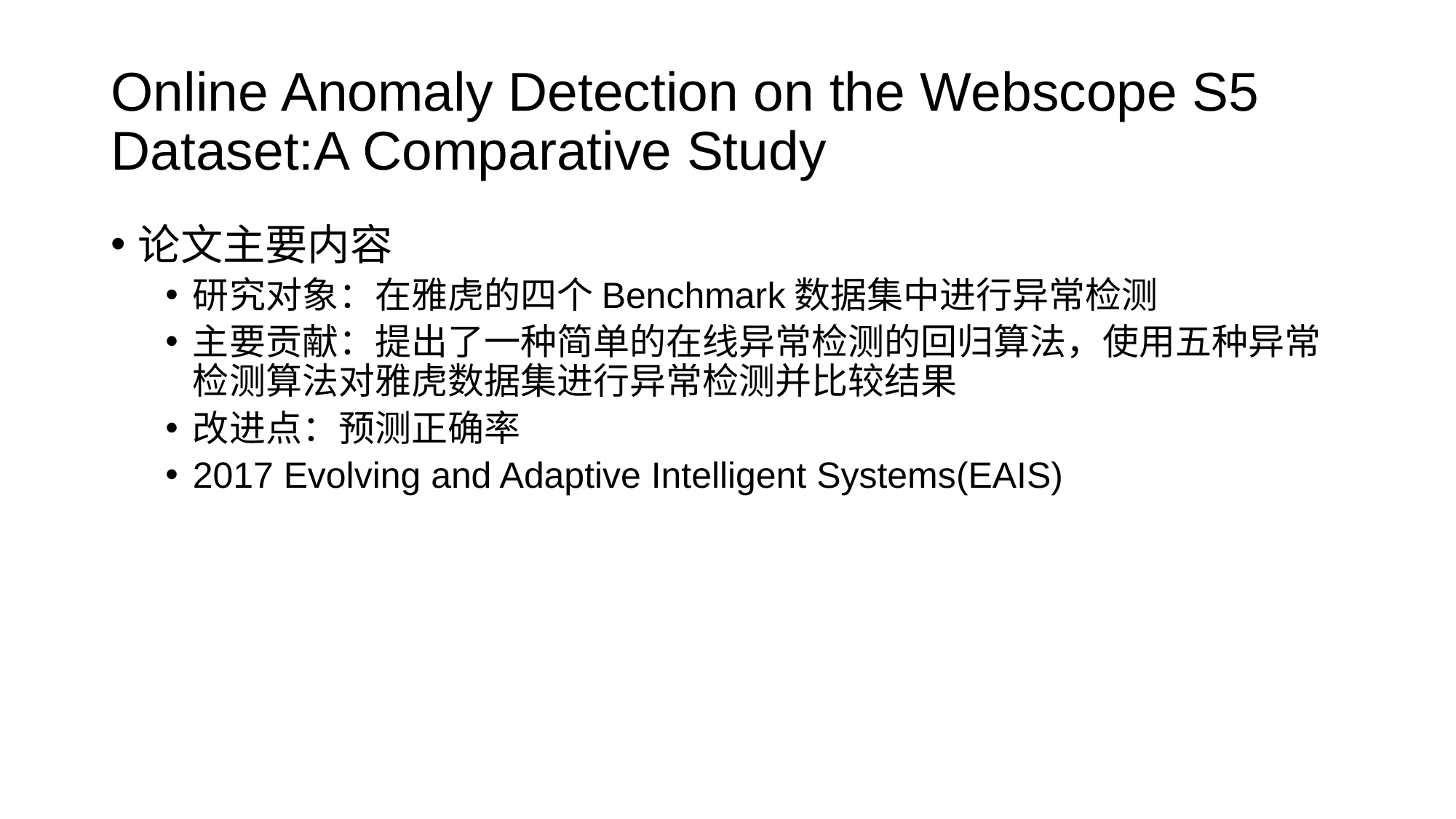

# Online Anomaly Detection on the Webscope S5 Dataset:A Comparative Study
论文主要内容
研究对象：在雅虎的四个Benchmark数据集中进行异常检测
主要贡献：提出了一种简单的在线异常检测的回归算法，使用五种异常检测算法对雅虎数据集进行异常检测并比较结果
改进点：预测正确率
2017 Evolving and Adaptive Intelligent Systems(EAIS)